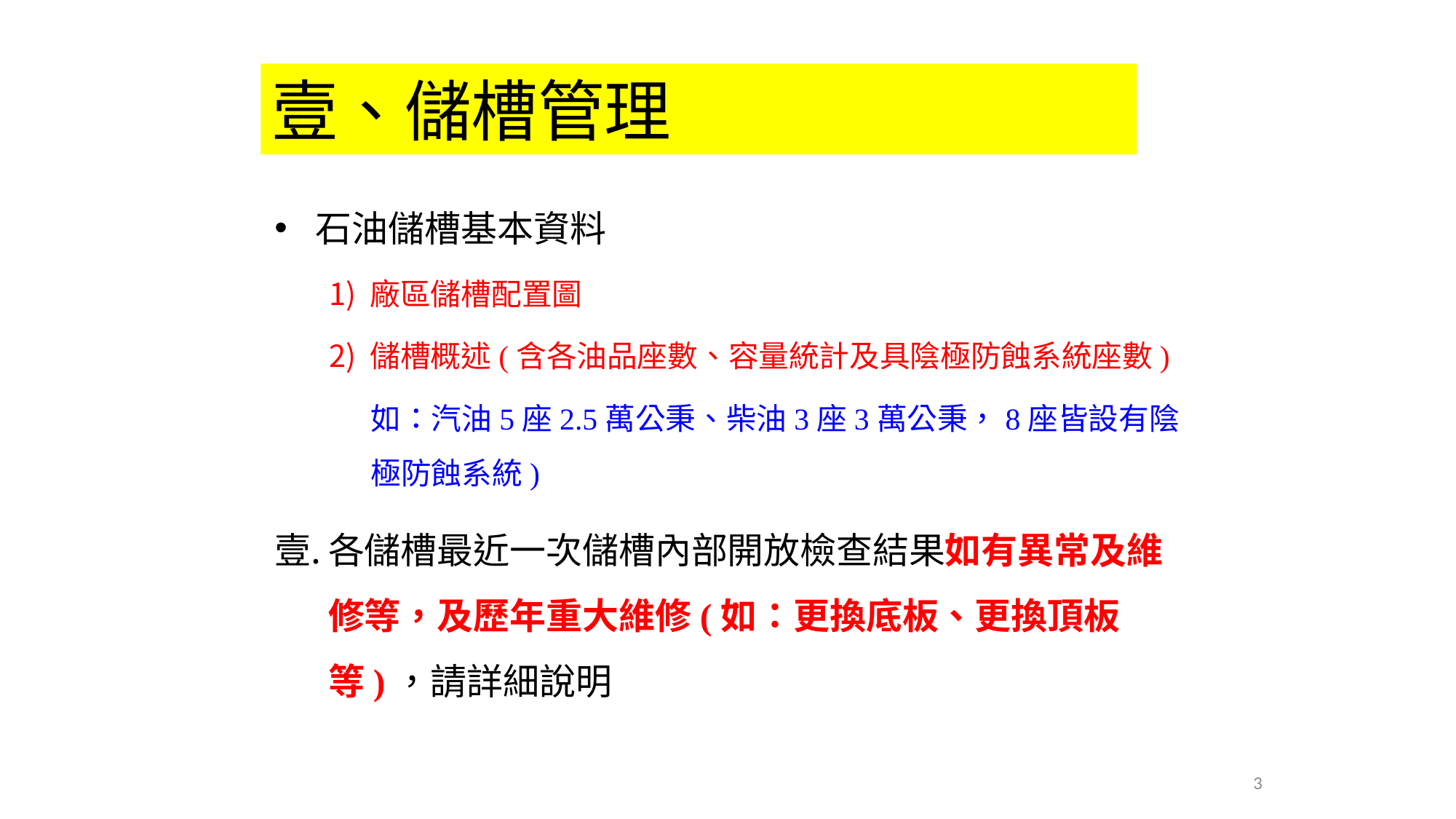

壹、儲槽管理
石油儲槽基本資料
廠區儲槽配置圖
儲槽概述(含各油品座數、容量統計及具陰極防蝕系統座數)
如：汽油5座2.5萬公秉、柴油3座3萬公秉，8座皆設有陰極防蝕系統)
各儲槽最近一次儲槽內部開放檢查結果如有異常及維修等，及歷年重大維修(如：更換底板、更換頂板等)，請詳細說明
3